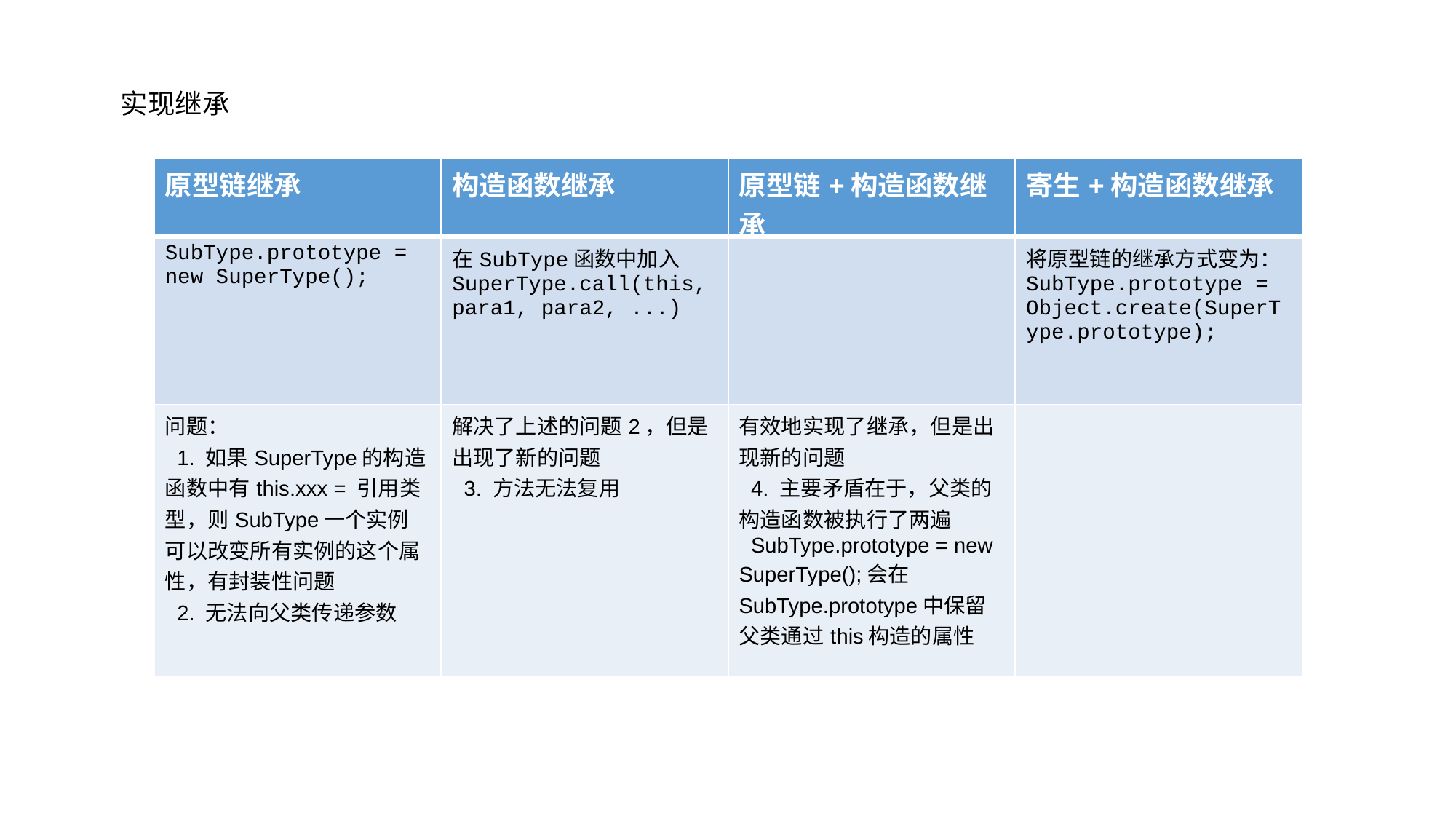

实现继承
| 原型链继承 | 构造函数继承 | 原型链+构造函数继承 | 寄生+构造函数继承 |
| --- | --- | --- | --- |
| SubType.prototype = new SuperType(); | 在SubType函数中加入SuperType.call(this, para1, para2, ...) |  | 将原型链的继承方式变为： SubType.prototype = Object.create(SuperType.prototype); |
| 问题： 1. 如果SuperType的构造函数中有this.xxx = 引用类型，则SubType一个实例可以改变所有实例的这个属性，有封装性问题 2. 无法向父类传递参数 | 解决了上述的问题2，但是出现了新的问题 3. 方法无法复用 | 有效地实现了继承，但是出现新的问题 4. 主要矛盾在于，父类的构造函数被执行了两遍 SubType.prototype = new SuperType();会在SubType.prototype中保留父类通过this构造的属性 |  |